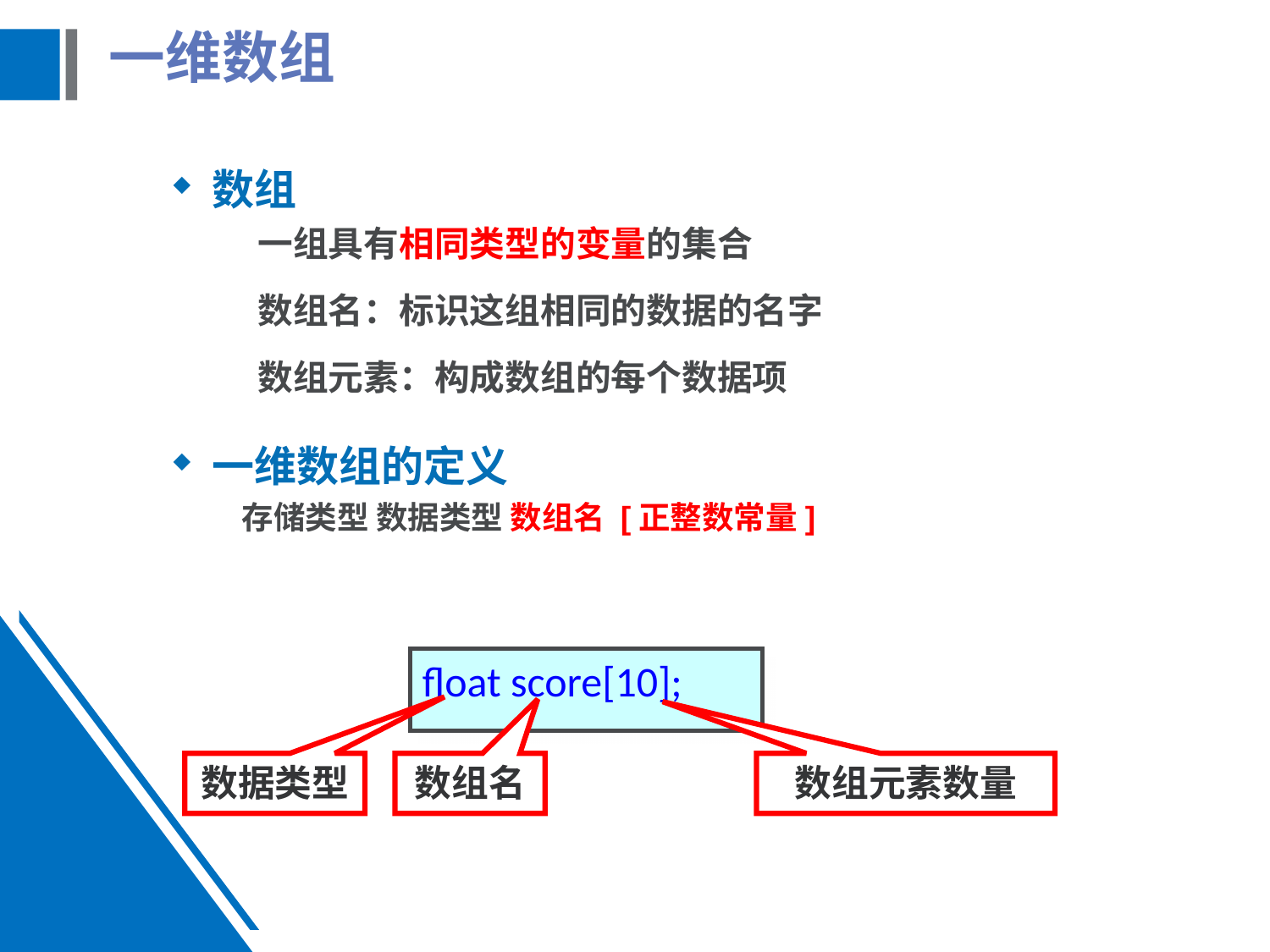

# 一维数组
 数组
一组具有相同类型的变量的集合
数组名：标识这组相同的数据的名字
数组元素：构成数组的每个数据项
 一维数组的定义
  存储类型 数据类型 数组名 [正整数常量]
float score[10];
数据类型
数组名
数组元素数量
6/66